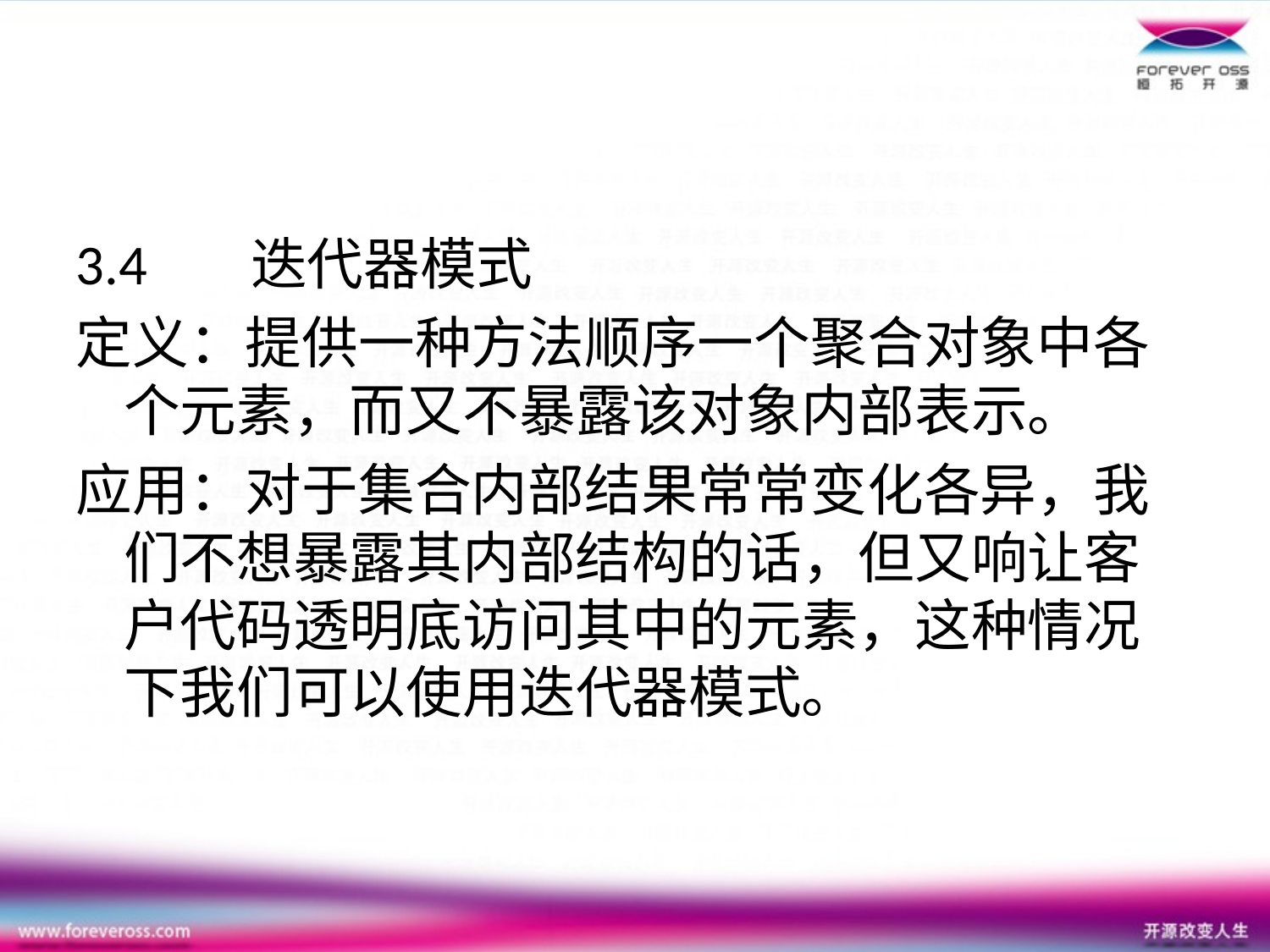

#
3.4	迭代器模式
定义：提供一种方法顺序一个聚合对象中各个元素，而又不暴露该对象内部表示。
应用：对于集合内部结果常常变化各异，我们不想暴露其内部结构的话，但又响让客户代码透明底访问其中的元素，这种情况下我们可以使用迭代器模式。